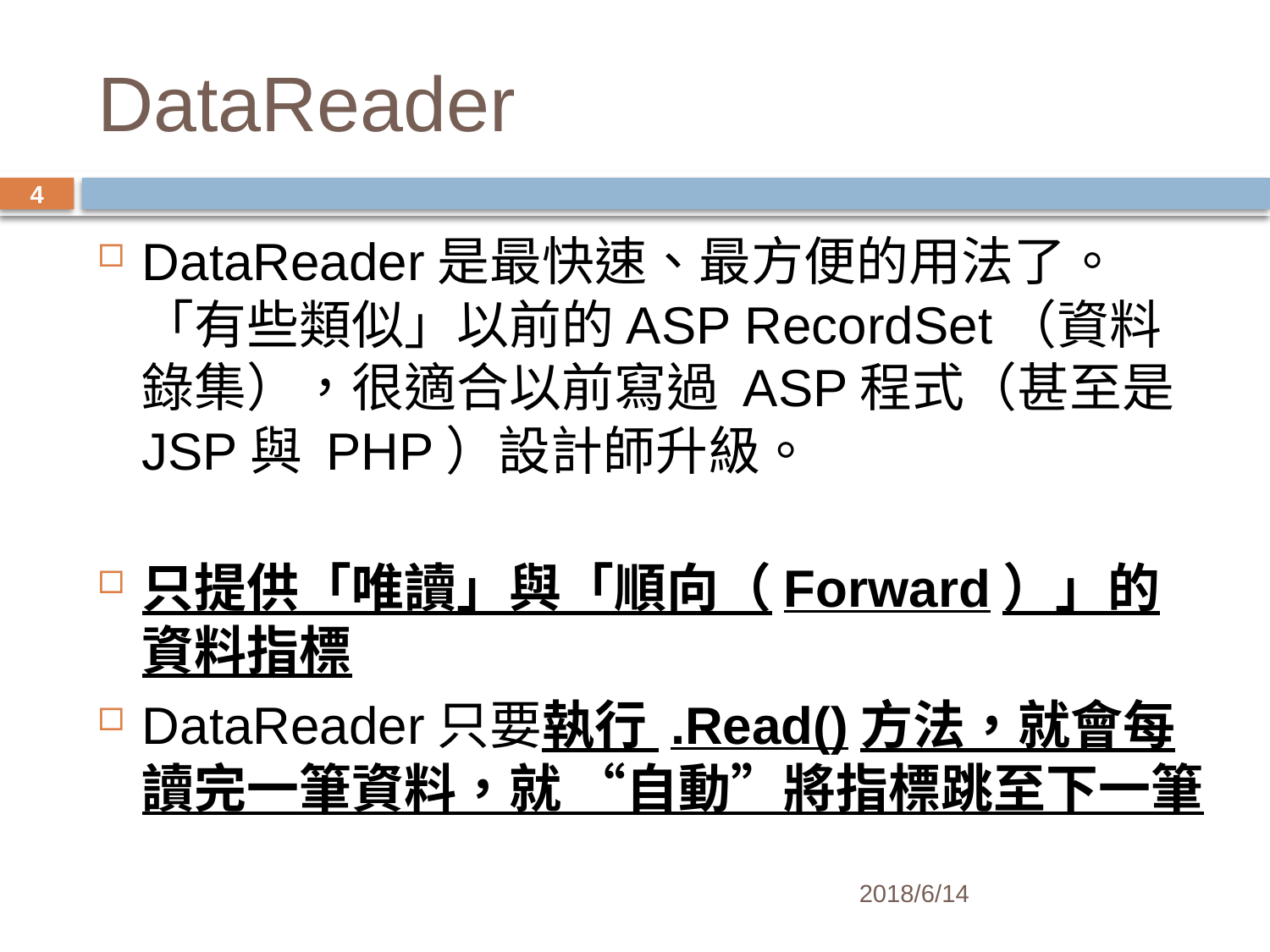

# DataReader
4
DataReader是最快速、最方便的用法了。「有些類似」以前的ASP RecordSet（資料錄集），很適合以前寫過 ASP程式（甚至是 JSP與 PHP）設計師升級。
只提供「唯讀」與「順向（Forward）」的資料指標
DataReader只要執行 .Read()方法，就會每讀完一筆資料，就 “自動”將指標跳至下一筆
2018/6/14